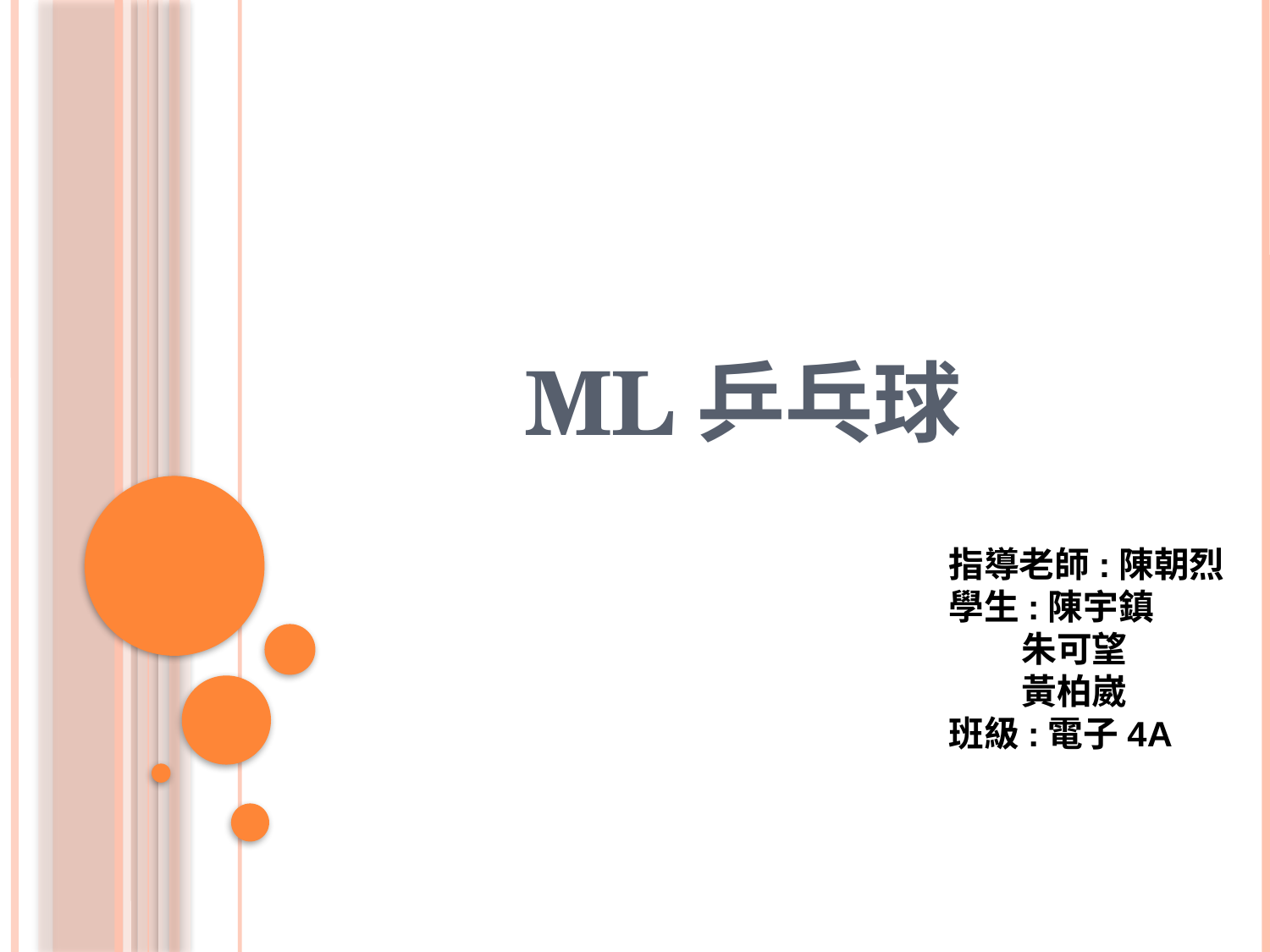

# ML乒乓球
指導老師:陳朝烈
學生:陳宇鎮
        朱可望
        黃柏崴
班級:電子4A